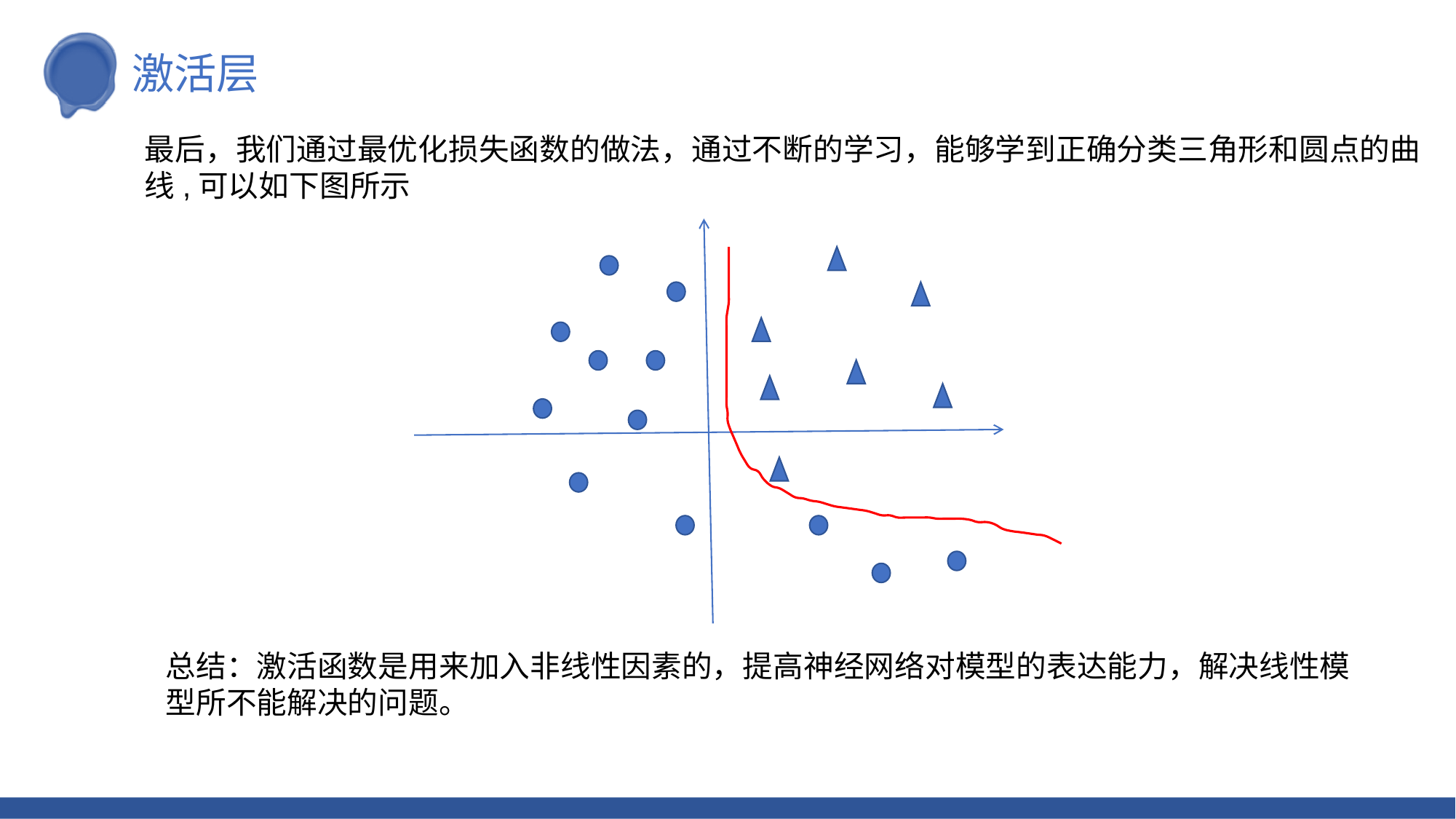

激活层
最后，我们通过最优化损失函数的做法，通过不断的学习，能够学到正确分类三角形和圆点的曲线,可以如下图所示

总结：激活函数是用来加入非线性因素的，提高神经网络对模型的表达能力，解决线性模型所不能解决的问题。